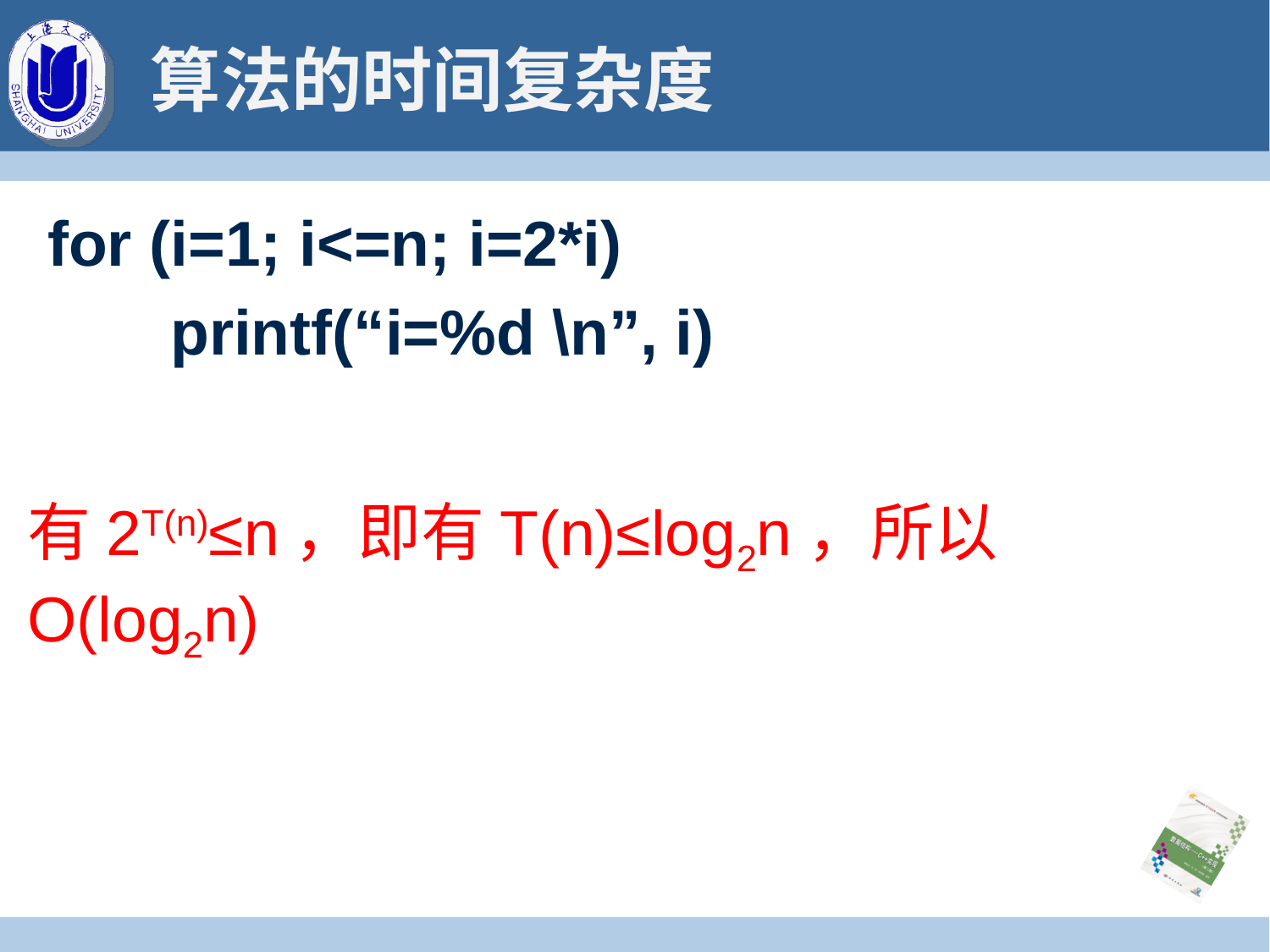

# 算法的时间复杂度
for (i=1; i<=n; i=2*i)
       printf(“i=%d \n”, i)
有2T(n)≤n，即有T(n)≤log2n，所以O(log2n)